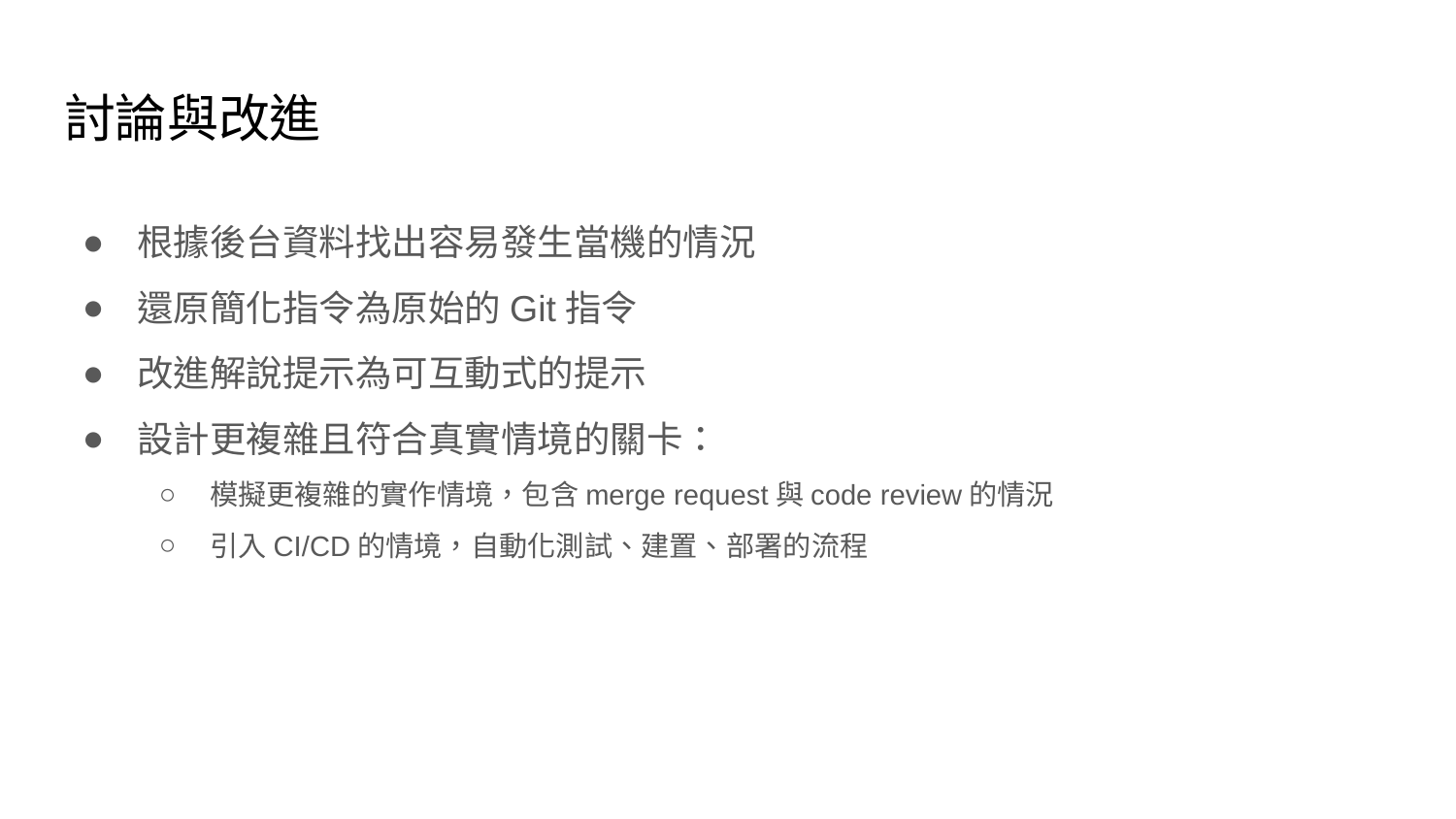

# 討論與改進
根據後台資料找出容易發生當機的情況
還原簡化指令為原始的Git指令
改進解說提示為可互動式的提示
設計更複雜且符合真實情境的關卡：
模擬更複雜的實作情境，包含merge request與code review的情況
引入CI/CD的情境，自動化測試、建置、部署的流程